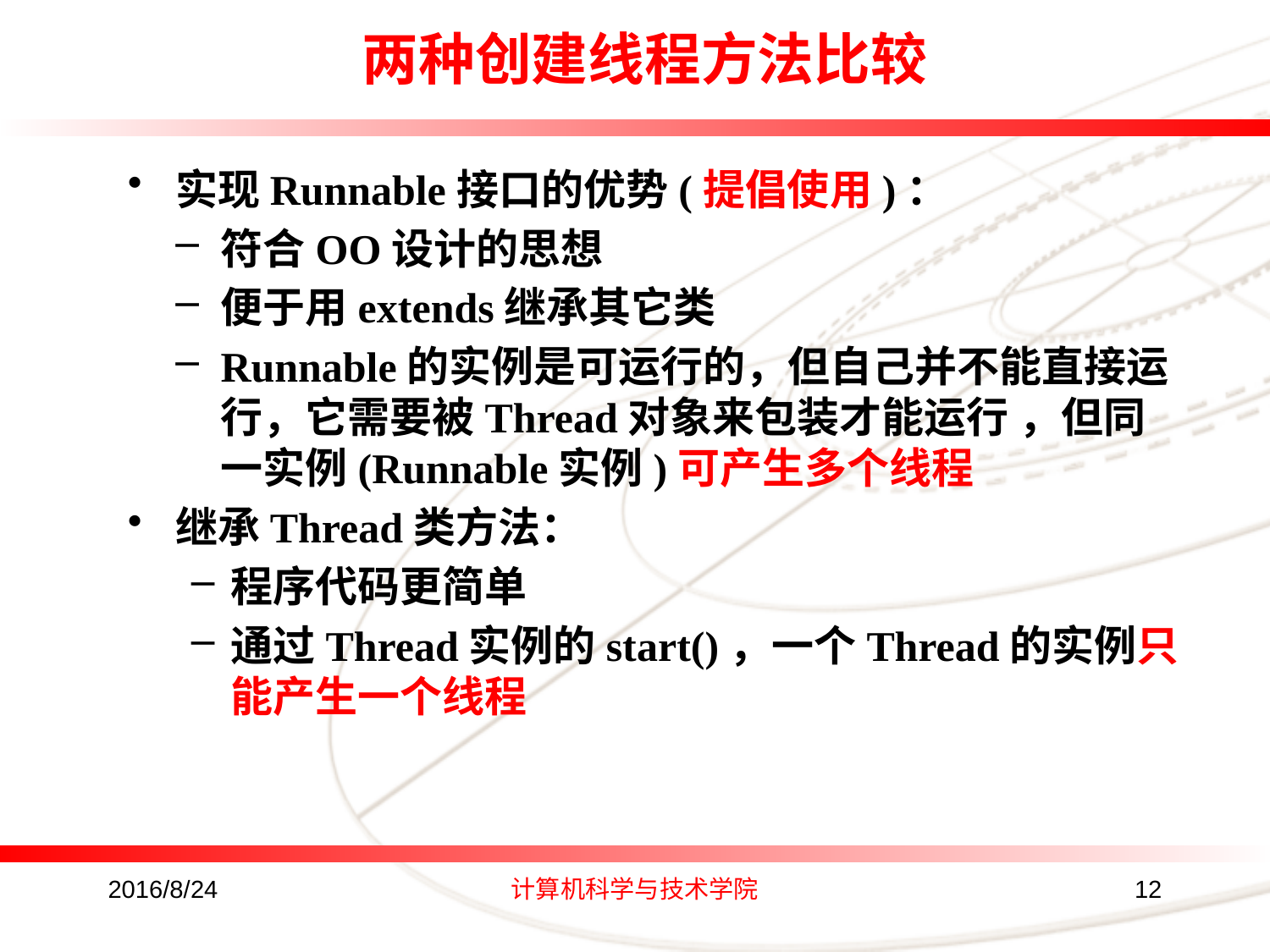

# 两种创建线程方法比较
实现Runnable接口的优势(提倡使用)：
符合OO设计的思想
便于用extends继承其它类
Runnable的实例是可运行的，但自己并不能直接运行，它需要被Thread对象来包装才能运行 ，但同一实例(Runnable实例)可产生多个线程
继承Thread类方法：
程序代码更简单
通过Thread实例的start()，一个Thread的实例只能产生一个线程
2016/8/24
计算机科学与技术学院
12